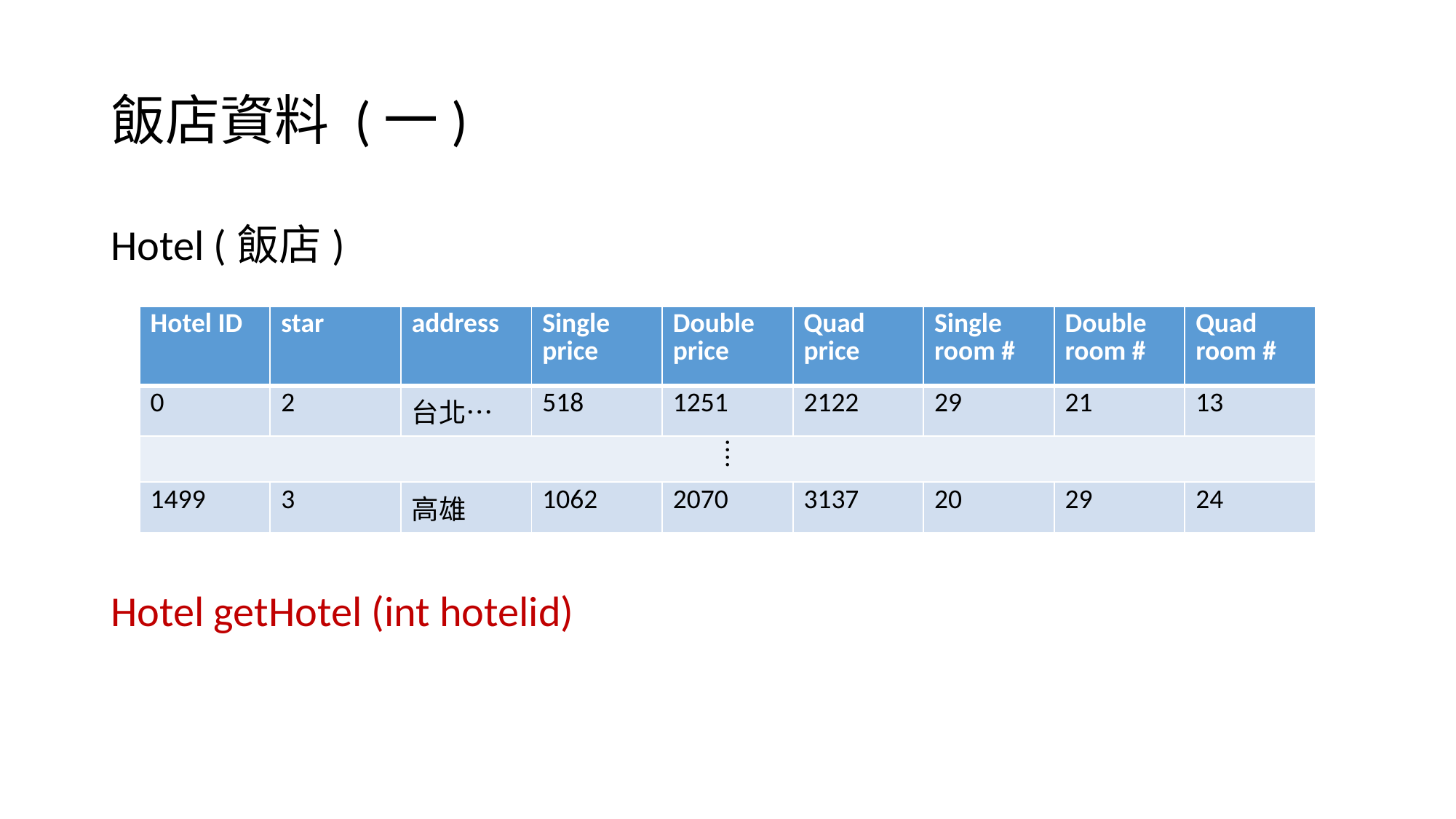

# 飯店資料 (一)
Hotel (飯店)

Hotel getHotel (int hotelid)

| Hotel ID | star | address | Single price | Double price | Quad price | Single room # | Double room # | Quad room # |
| --- | --- | --- | --- | --- | --- | --- | --- | --- |
| 0 | 2 | 台北… | 518 | 1251 | 2122 | 29 | 21 | 13 |
| ⁞ |  |  |  |  |  |  |  |  |
| 1499 | 3 | 高雄 | 1062 | 2070 | 3137 | 20 | 29 | 24 |